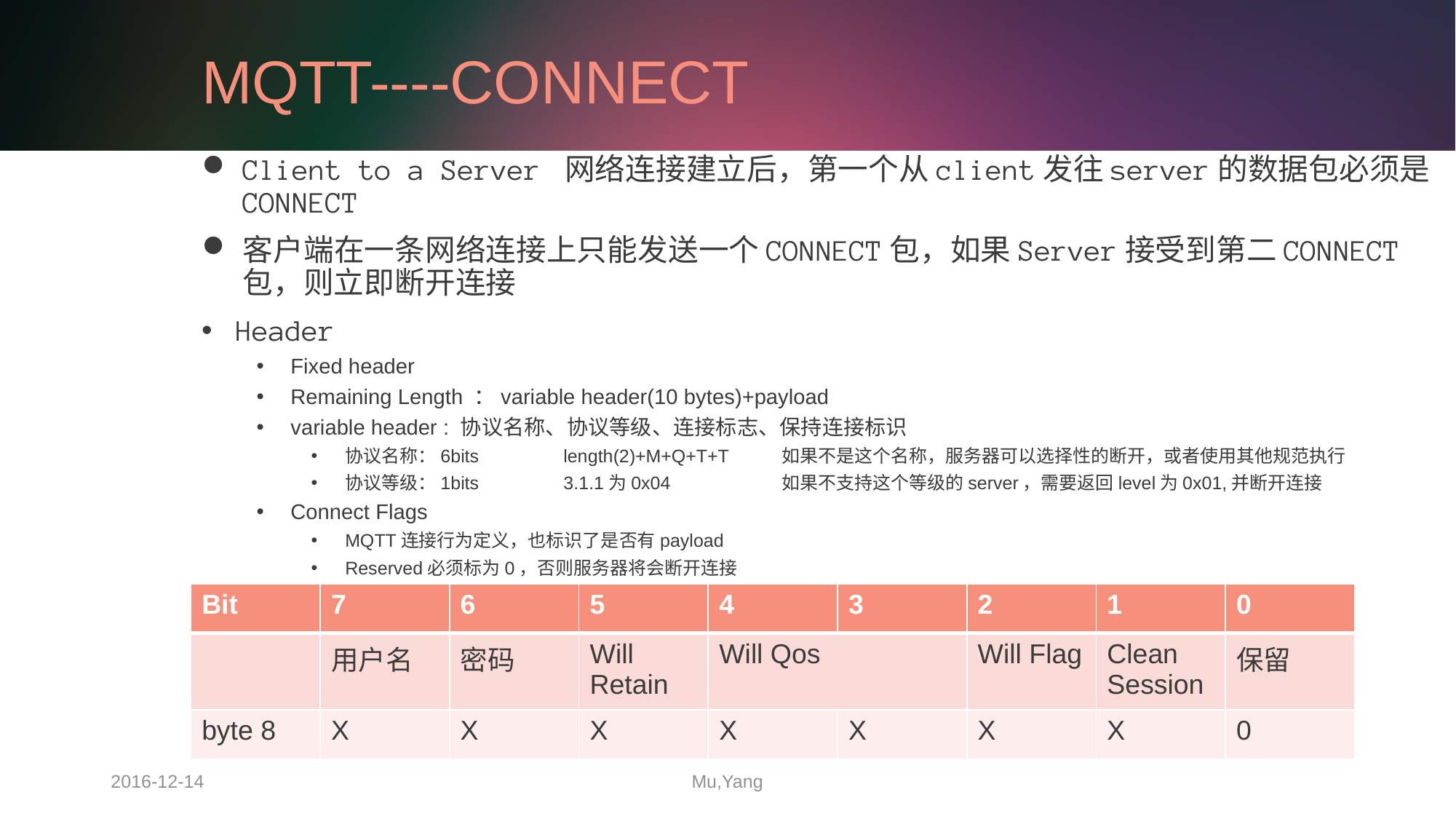

# MQTT----CONNECT
Client to a Server 网络连接建立后，第一个从client发往server的数据包必须是CONNECT
客户端在一条网络连接上只能发送一个CONNECT包，如果Server接受到第二CONNECT包，则立即断开连接
Header
Fixed header
Remaining Length ：variable header(10 bytes)+payload
variable header : 协议名称、协议等级、连接标志、保持连接标识
协议名称：6bits 	length(2)+M+Q+T+T	如果不是这个名称，服务器可以选择性的断开，或者使用其他规范执行
协议等级：1bits 	3.1.1为0x04		如果不支持这个等级的server，需要返回level为0x01,并断开连接
Connect Flags
MQTT连接行为定义，也标识了是否有payload
Reserved必须标为0，否则服务器将会断开连接

| Bit | 7 | 6 | 5 | 4 | 3 | 2 | 1 | 0 |
| --- | --- | --- | --- | --- | --- | --- | --- | --- |
|  | 用户名 | 密码 | Will Retain | Will Qos |  | Will Flag | Clean Session | 保留 |
| byte 8 | X | X | X | X | X | X | X | 0 |
2016-12-14
Mu,Yang
16